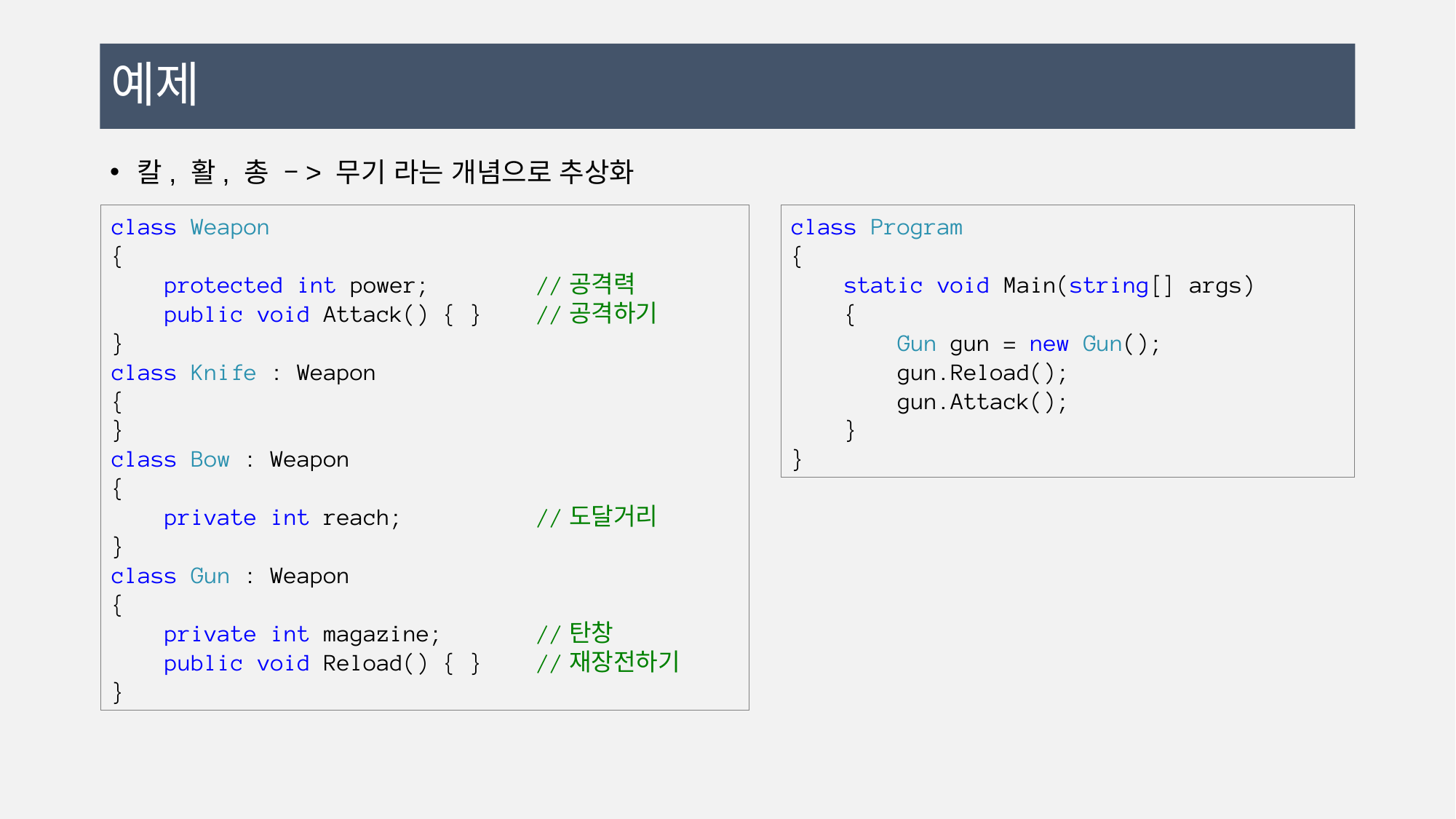

# 예제
칼, 활, 총  –> 무기 라는 개념으로 추상화
class Weapon
{
    protected int power;        //공격력
    public void Attack() { }    //공격하기
}
class Knife : Weapon
{
}
class Bow : Weapon
{
    private int reach;          //도달거리
}
class Gun : Weapon
{
    private int magazine;       //탄창
    public void Reload() { }    //재장전하기
}
class Program
{
    static void Main(string[] args)
    {
        Gun gun = new Gun();
        gun.Reload();
        gun.Attack();
    }
}